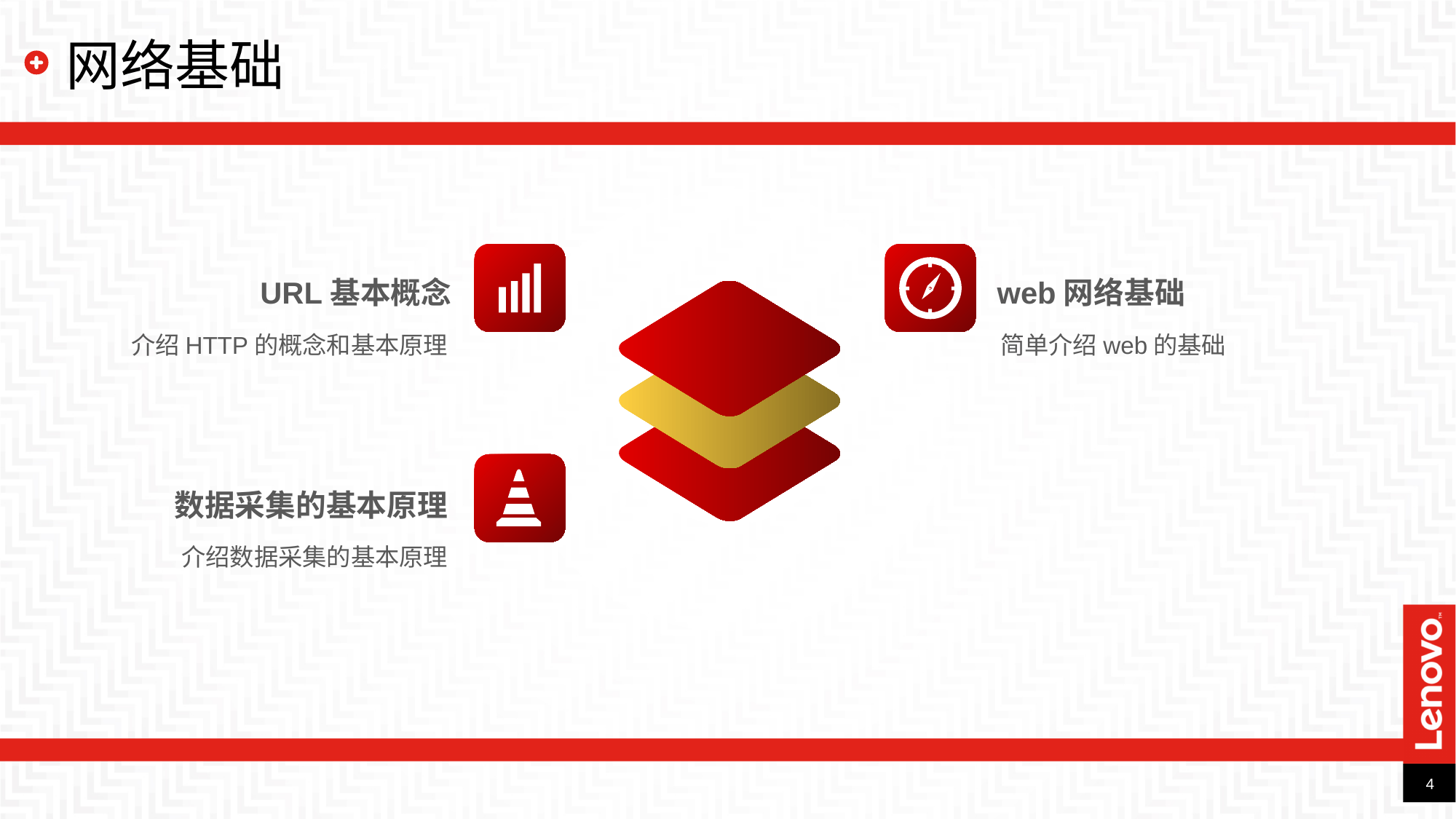

网络基础

URL基本概念
介绍HTTP的概念和基本原理

web网络基础
简单介绍web的基础

数据采集的基本原理
介绍数据采集的基本原理